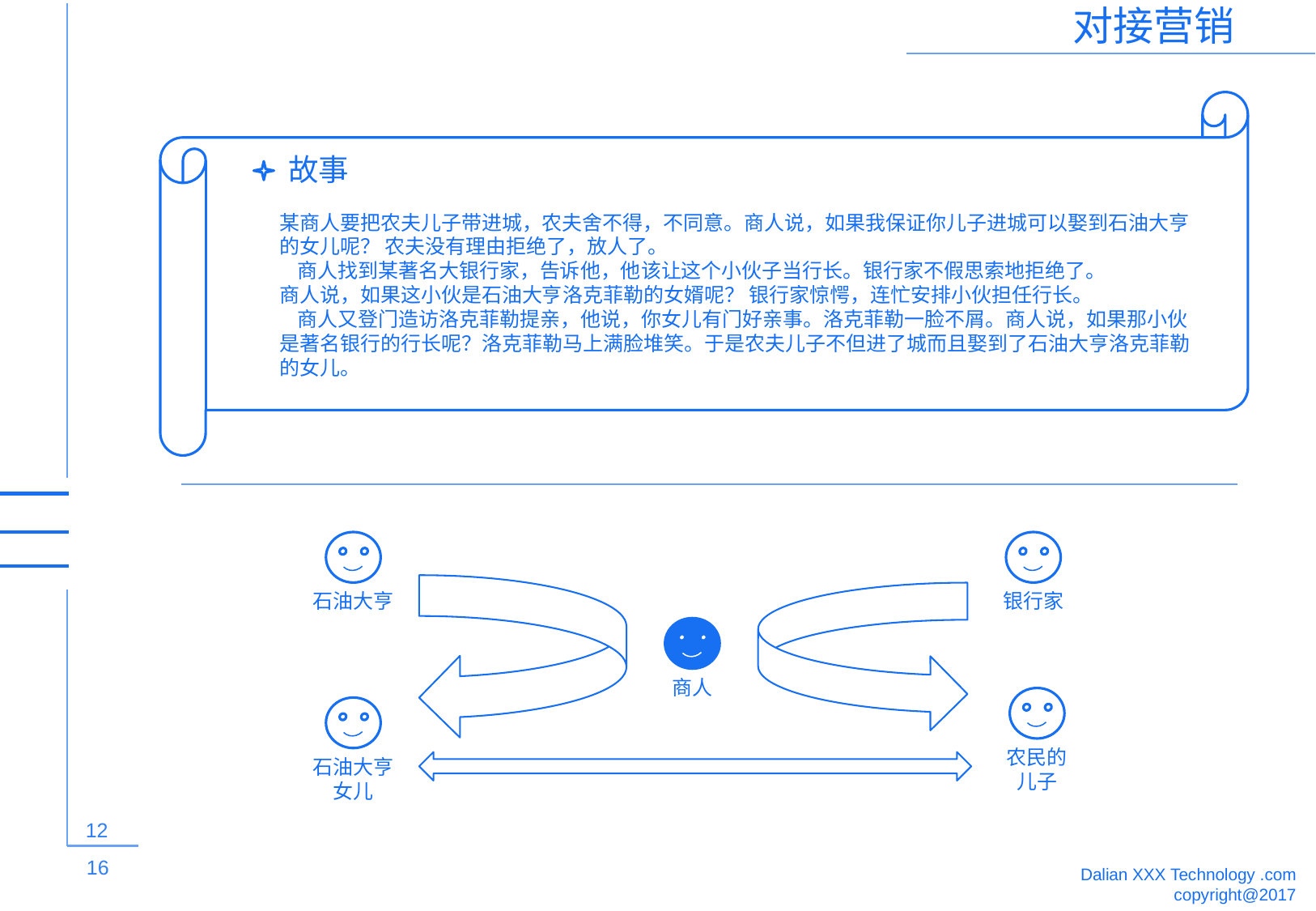

对接营销
12
 16

故事

某商人要把农夫儿子带进城，农夫舍不得，不同意。商人说，如果我保证你儿子进城可以娶到石油大亨
的女儿呢？ 农夫没有理由拒绝了，放人了。
   商人找到某著名大银行家，告诉他，他该让这个小伙子当行长。银行家不假思索地拒绝了。
商人说，如果这小伙是石油大亨洛克菲勒的女婿呢？ 银行家惊愕，连忙安排小伙担任行长。
   商人又登门造访洛克菲勒提亲，他说，你女儿有门好亲事。洛克菲勒一脸不屑。商人说，如果那小伙是著名银行的行长呢？洛克菲勒马上满脸堆笑。于是农夫儿子不但进了城而且娶到了石油大亨洛克菲勒的女儿。
前景行

石油大亨

银行家

商人

农民的
儿子

石油大亨
女儿

Dalian XXX Technology .com
copyright@2017